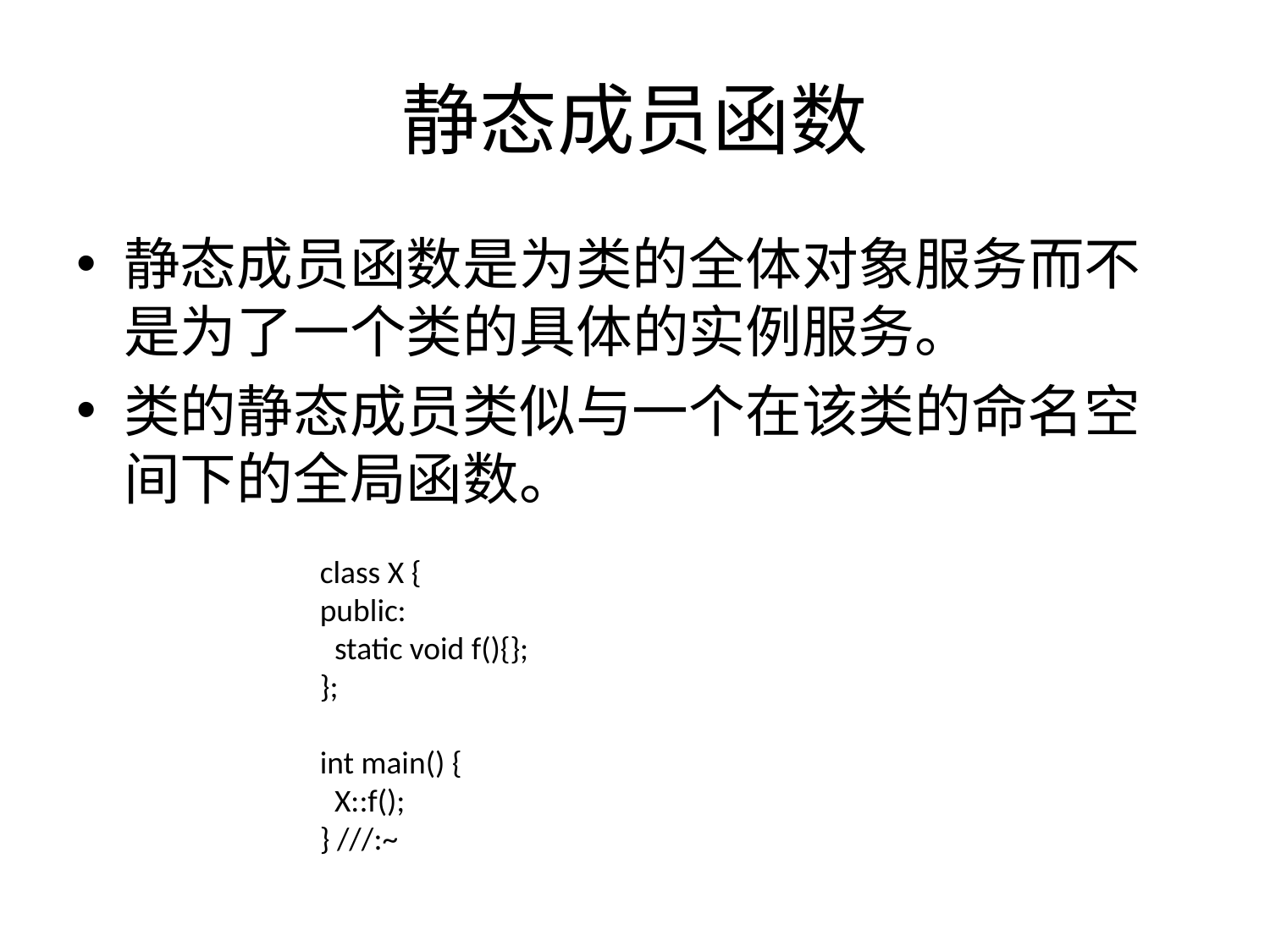

# 静态成员函数
静态成员函数是为类的全体对象服务而不是为了一个类的具体的实例服务。
类的静态成员类似与一个在该类的命名空间下的全局函数。

class X {
public:
  static void f(){};
};

int main() {
  X::f();
} ///:~